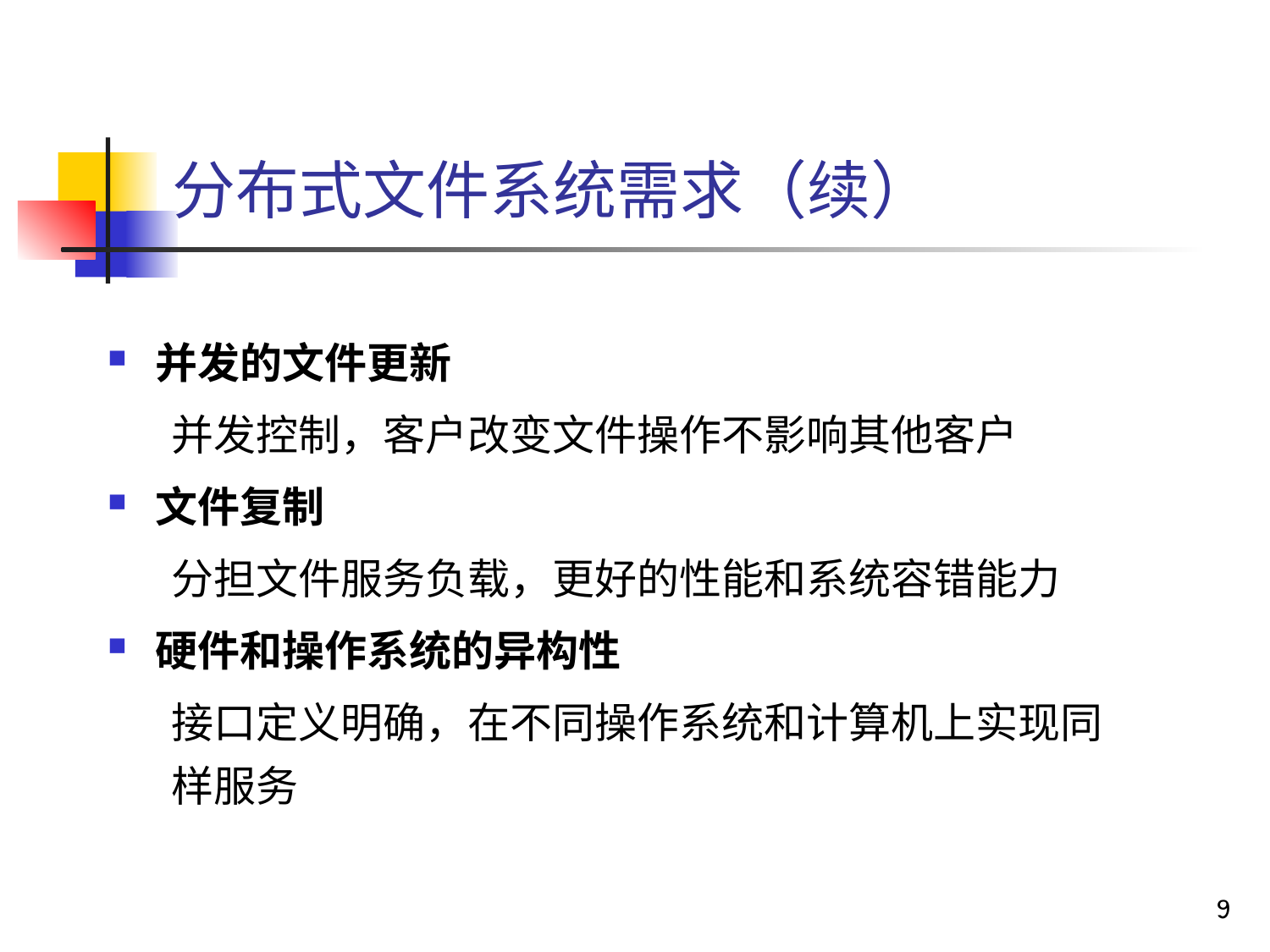

分布式文件系统需求（续）
并发的文件更新
并发控制，客户改变文件操作不影响其他客户
文件复制
分担文件服务负载，更好的性能和系统容错能力
硬件和操作系统的异构性
接口定义明确，在不同操作系统和计算机上实现同样服务
9